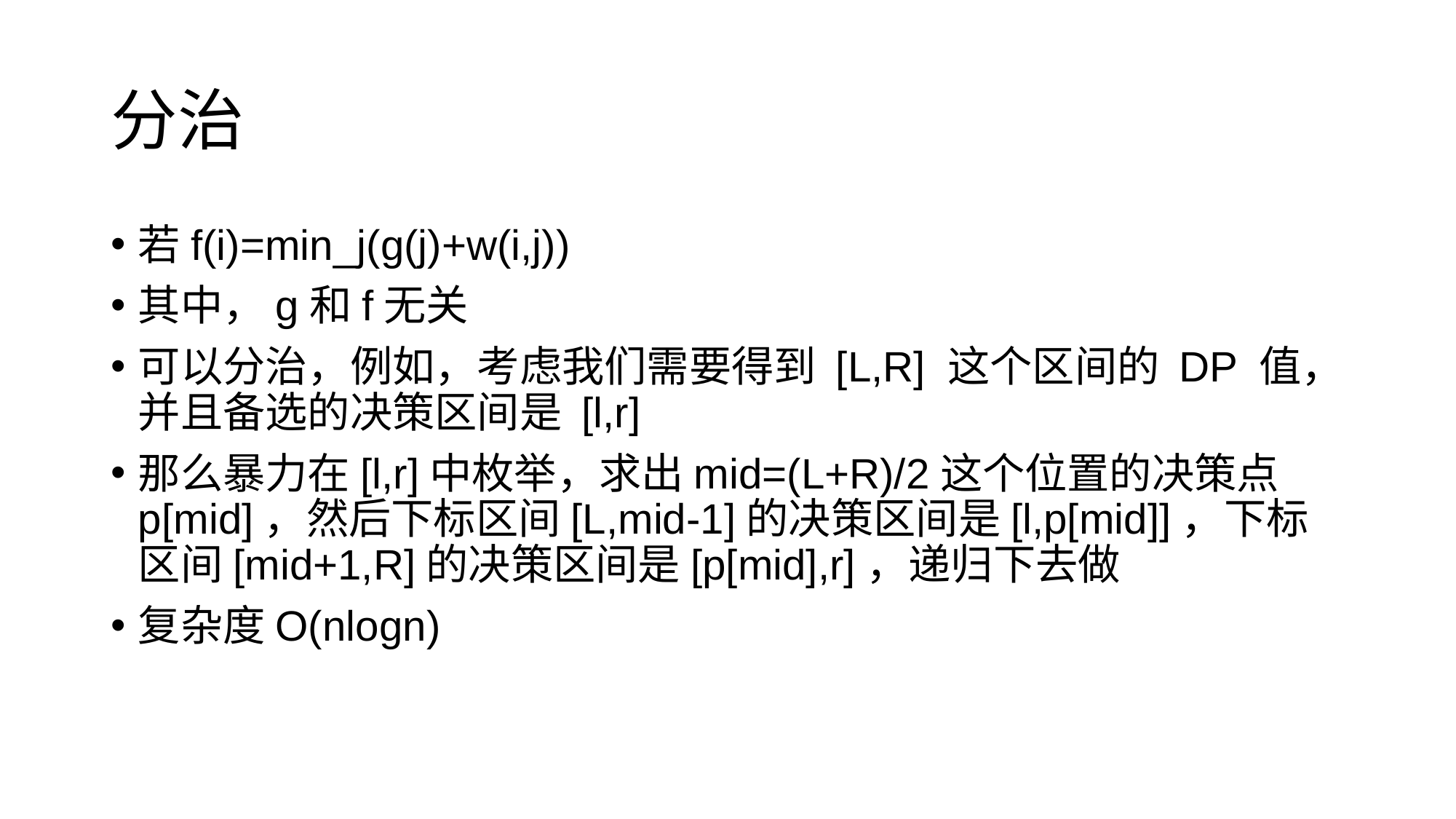

# 分治
若f(i)=min_j(g(j)+w(i,j))
其中，g和f无关
可以分治，例如，考虑我们需要得到 [L,R] 这个区间的 DP 值，并且备选的决策区间是 [l,r]
那么暴力在[l,r]中枚举，求出mid=(L+R)/2这个位置的决策点p[mid]，然后下标区间[L,mid-1]的决策区间是[l,p[mid]]，下标区间[mid+1,R]的决策区间是[p[mid],r]，递归下去做
复杂度O(nlogn)